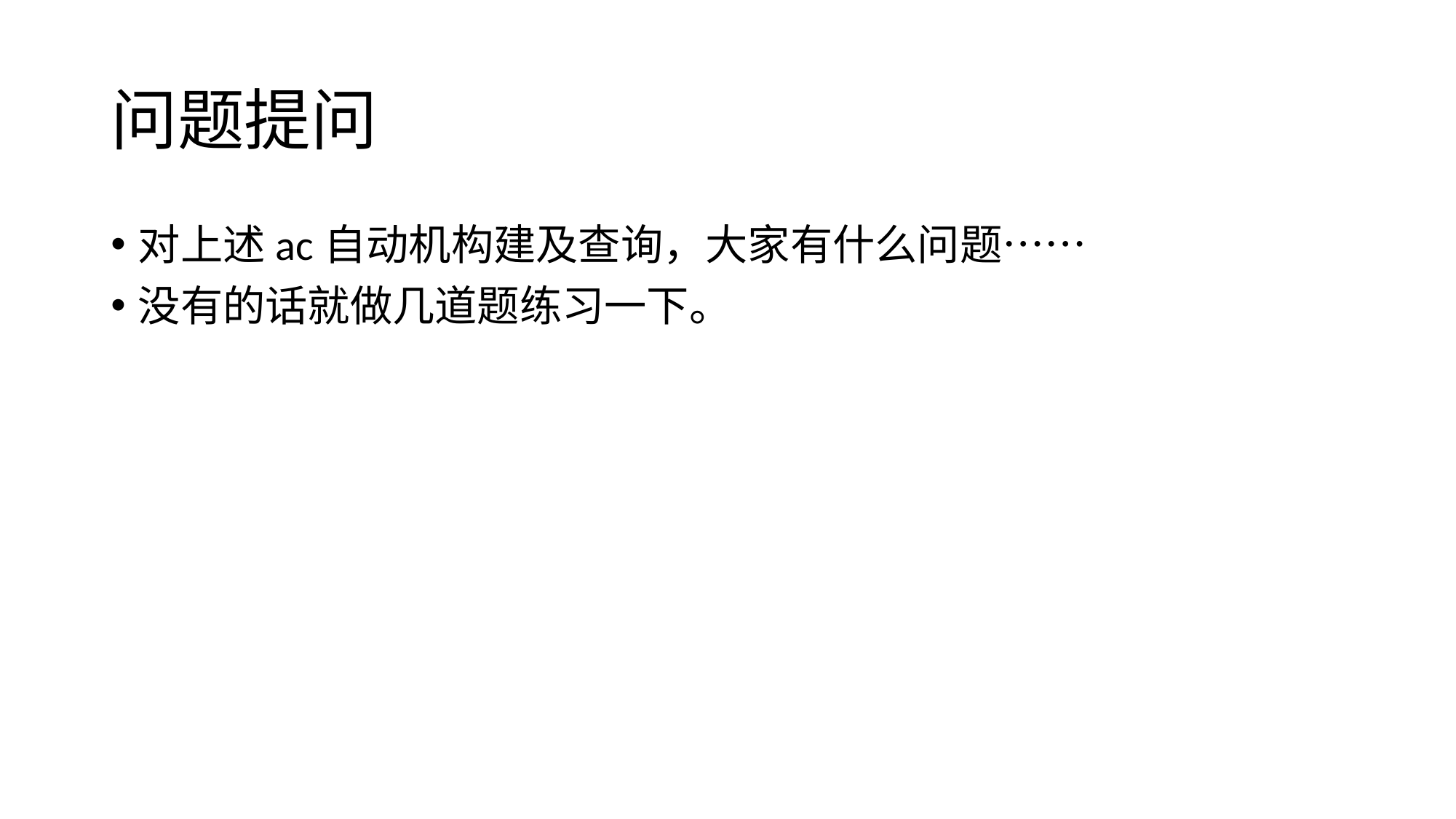

# 问题提问
对上述ac自动机构建及查询，大家有什么问题……
没有的话就做几道题练习一下。